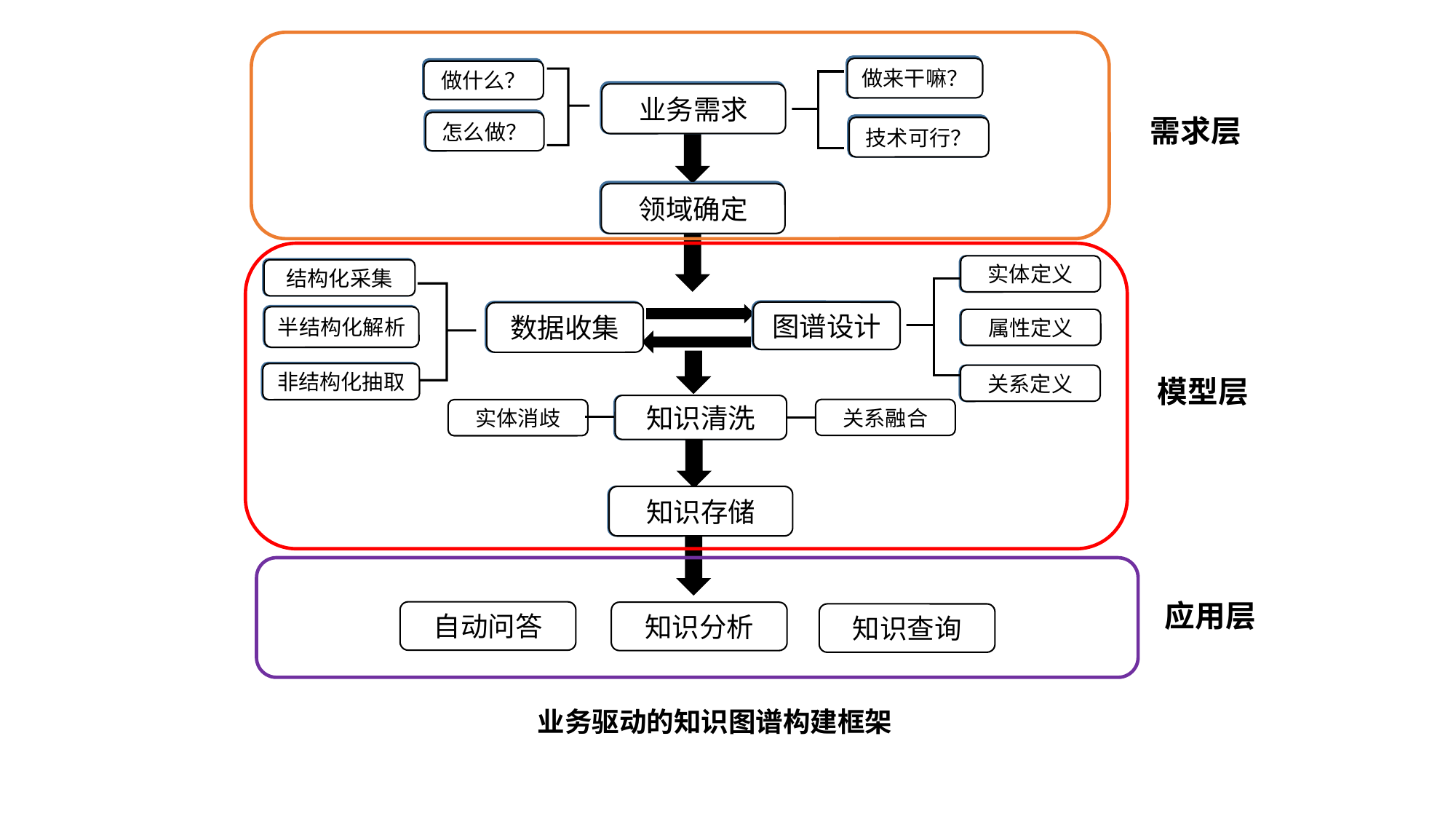

做来干嘛？
做来干嘛？
做来干嘛？
做来干嘛？
做什么？
做什么？
做什么？
做什么？

业务需求
业务需求
业务需求
业务需求
需求层
怎么做？
怎么做？
怎么做？
怎么做？
技术可行？
技术可行？
技术可行？
技术可行？

领域确定
领域确定
领域确定
领域确定

实体定义
实体定义
结构化采集
结构化采集
结构化采集

图谱设计
数据收集
图谱设计
图谱设计
数据收集
数据收集
半结构化解析

半结构化解析
半结构化解析
属性定义
属性定义

非结构化抽取
非结构化抽取
非结构化抽取
关系定义
关系定义
模型层
知识清洗
知识清洗
关系融合
实体消歧

知识存储
知识存储

应用层
自动问答
知识分析
知识查询
业务驱动的知识图谱构建框架